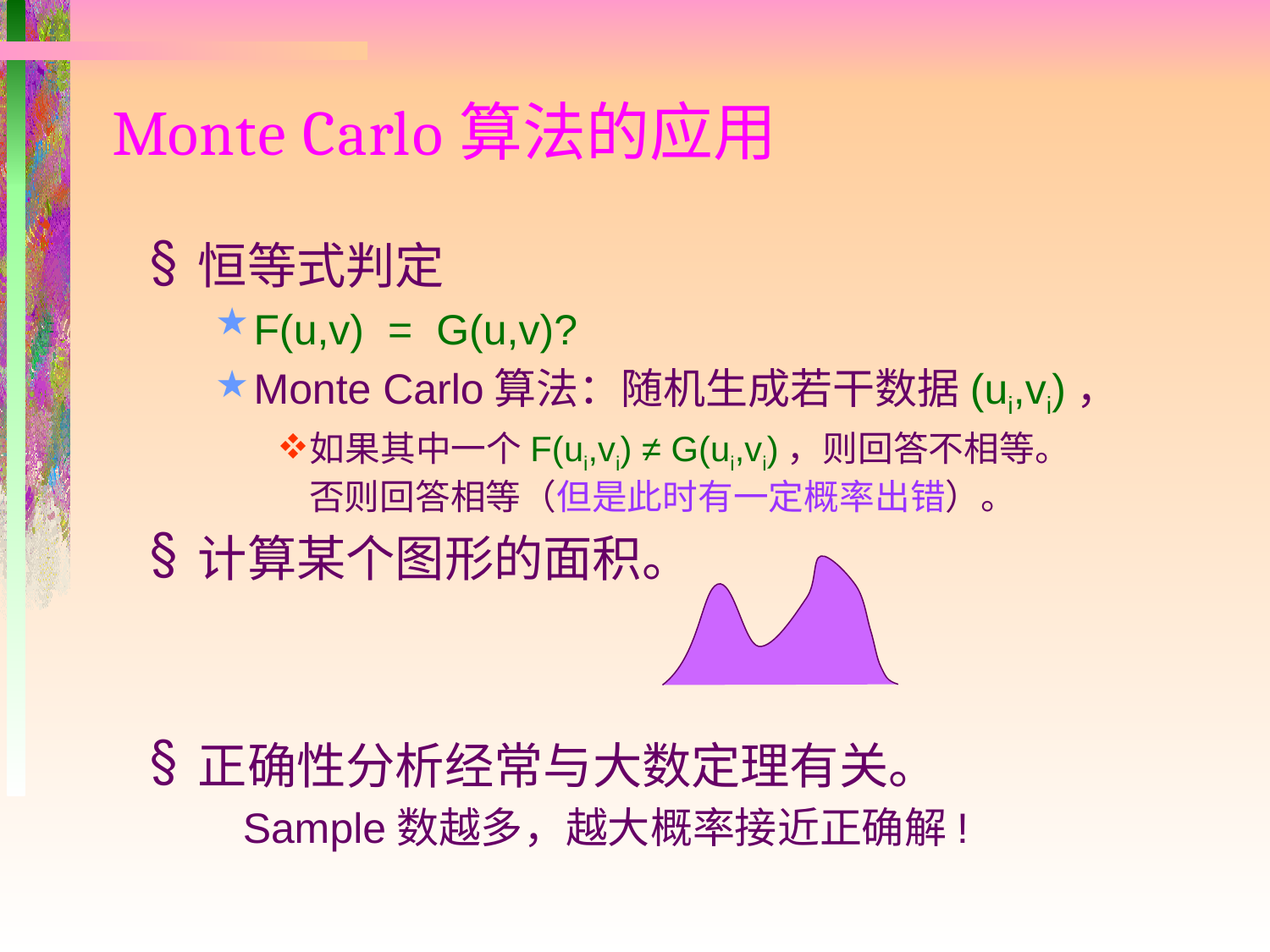

# Monte Carlo算法的应用
恒等式判定
F(u,v)  =  G(u,v)?
Monte Carlo算法：随机生成若干数据(ui,vi)，
如果其中一个F(ui,vi) ≠ G(ui,vi)，则回答不相等。
否则回答相等（但是此时有一定概率出错）。
计算某个图形的面积。

正确性分析经常与大数定理有关。
   Sample数越多，越大概率接近正确解!